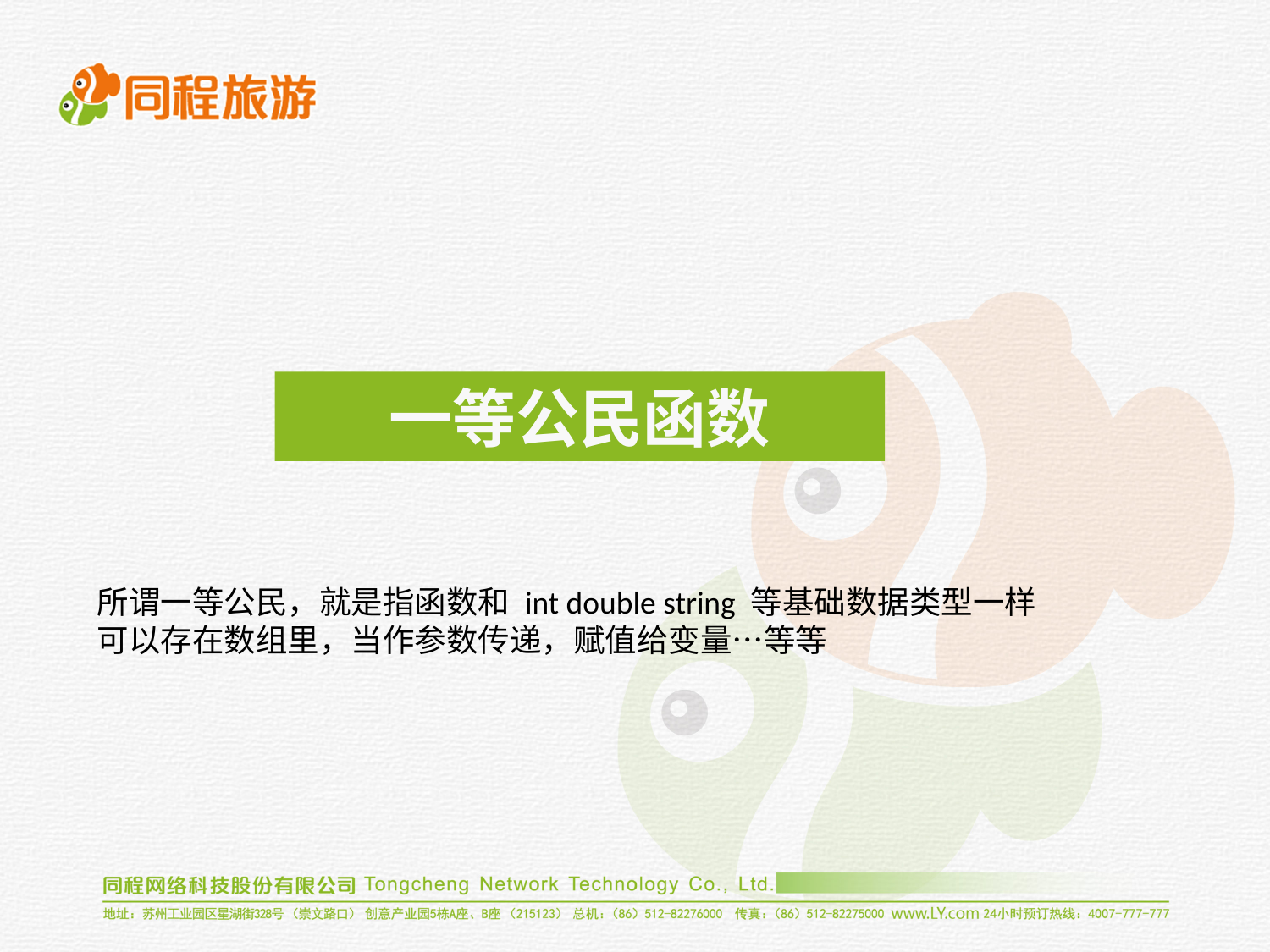

一等公民函数
所谓一等公民，就是指函数和 int double string 等基础数据类型一样
可以存在数组里，当作参数传递，赋值给变量…等等